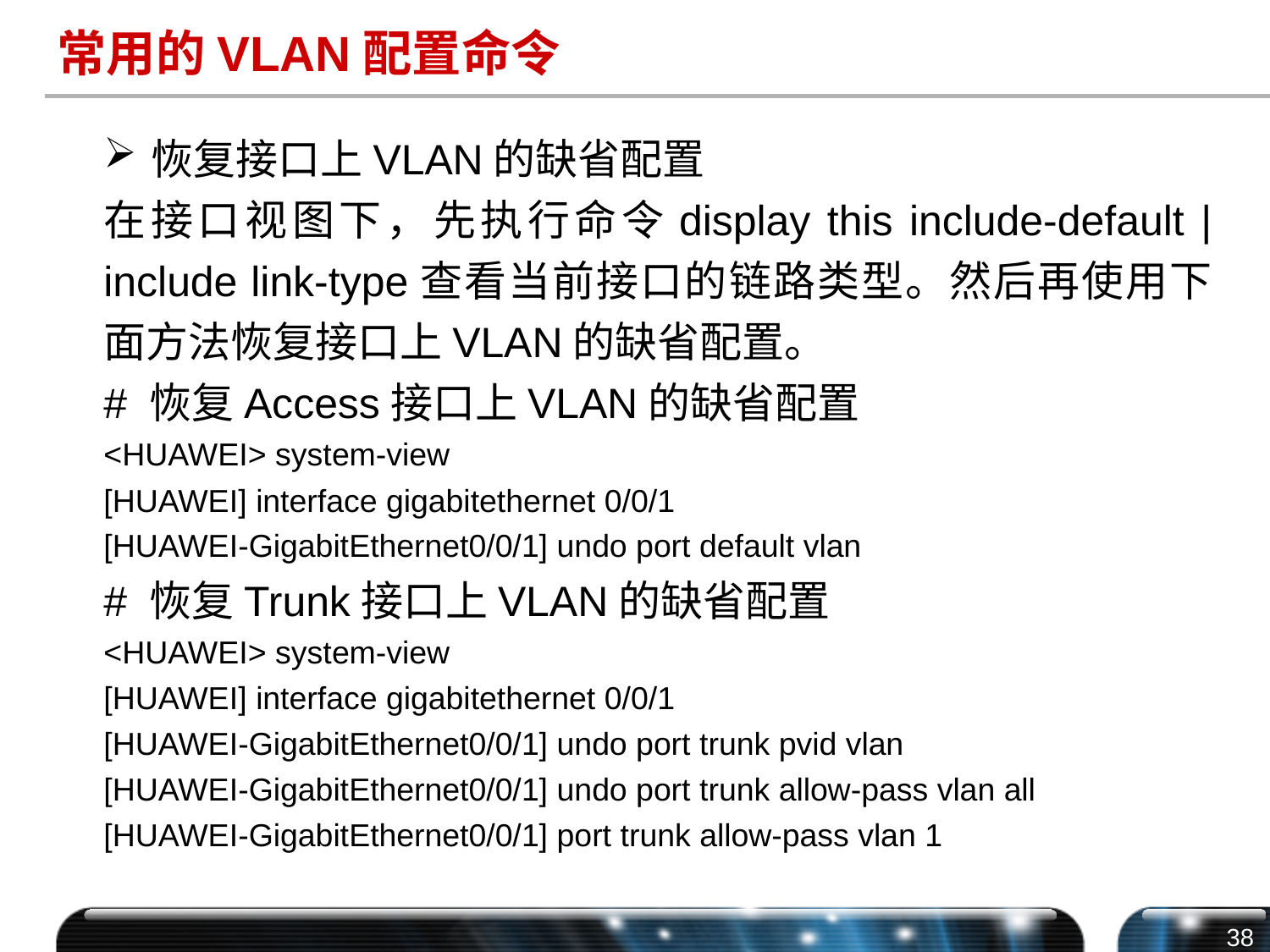

# 常用的VLAN配置命令
恢复接口上VLAN的缺省配置
在接口视图下，先执行命令display this include-default | include link-type查看当前接口的链路类型。然后再使用下面方法恢复接口上VLAN的缺省配置。
# 恢复Access接口上VLAN的缺省配置
<HUAWEI> system-view
[HUAWEI] interface gigabitethernet 0/0/1
[HUAWEI-GigabitEthernet0/0/1] undo port default vlan
# 恢复Trunk接口上VLAN的缺省配置
<HUAWEI> system-view
[HUAWEI] interface gigabitethernet 0/0/1
[HUAWEI-GigabitEthernet0/0/1] undo port trunk pvid vlan
[HUAWEI-GigabitEthernet0/0/1] undo port trunk allow-pass vlan all
[HUAWEI-GigabitEthernet0/0/1] port trunk allow-pass vlan 1